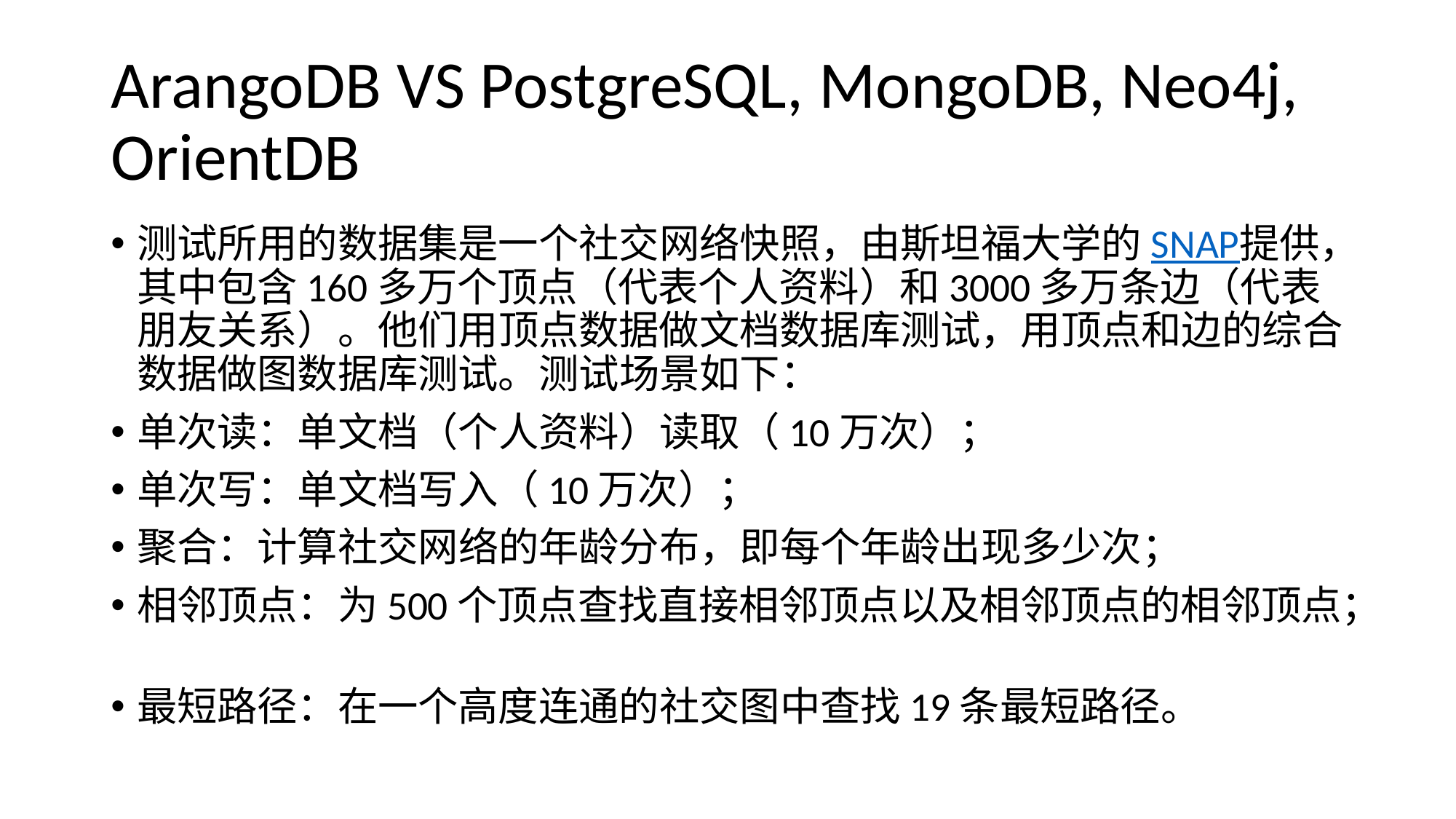

# ArangoDB VS PostgreSQL, MongoDB, Neo4j, OrientDB
测试所用的数据集是一个社交网络快照，由斯坦福大学的SNAP提供，其中包含160多万个顶点（代表个人资料）和3000多万条边（代表朋友关系）。他们用顶点数据做文档数据库测试，用顶点和边的综合数据做图数据库测试。测试场景如下：
单次读：单文档（个人资料）读取（10万次）；
单次写：单文档写入（10万次）；
聚合：计算社交网络的年龄分布，即每个年龄出现多少次；
相邻顶点：为500个顶点查找直接相邻顶点以及相邻顶点的相邻顶点；
最短路径：在一个高度连通的社交图中查找19条最短路径。